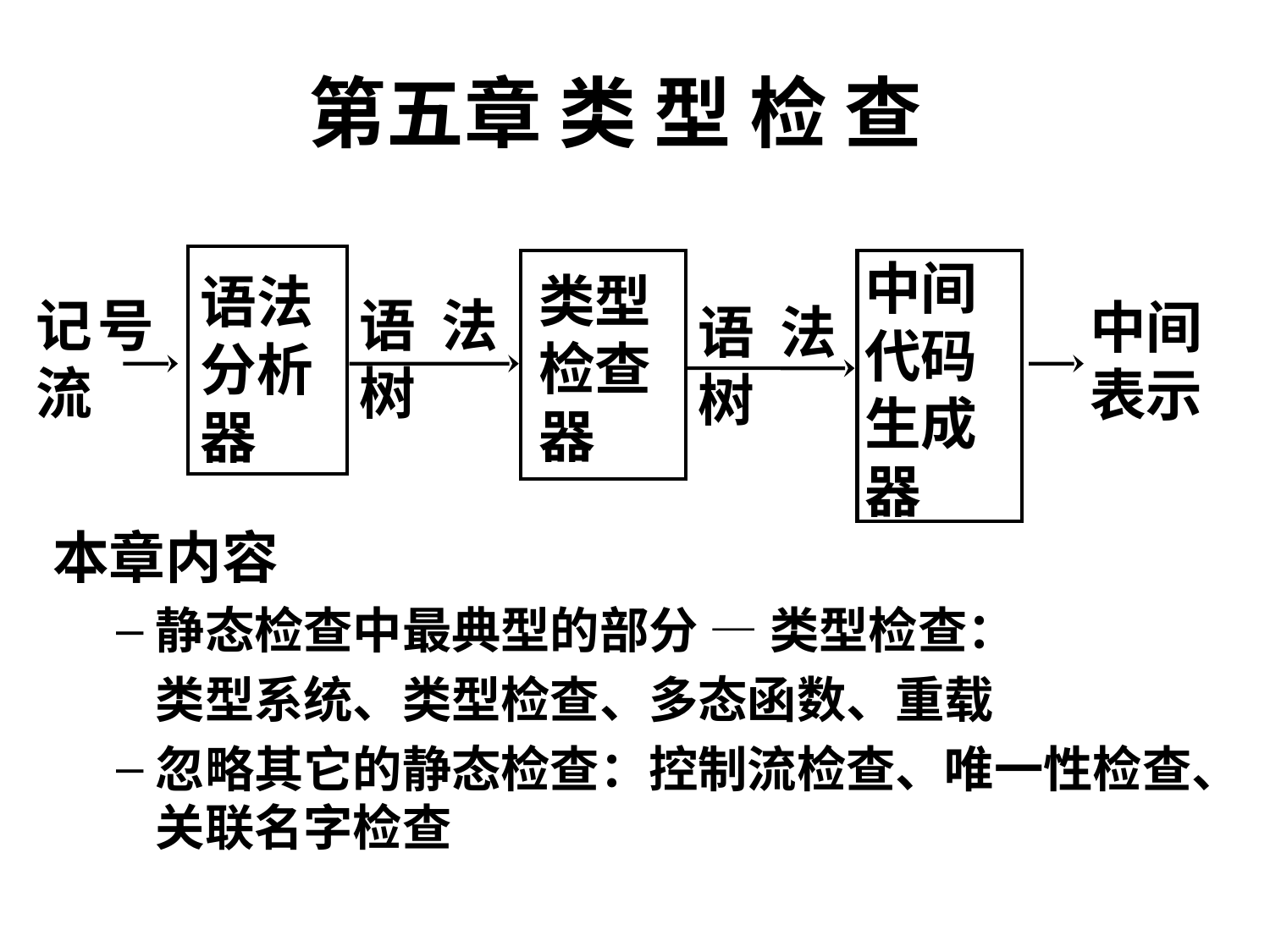

# 第五章 类 型 检 查

本章内容
静态检查中最典型的部分 — 类型检查：
	类型系统、类型检查、多态函数、重载
忽略其它的静态检查：控制流检查、唯一性检查、关联名字检查
语法
分析
器
类型
检查
器
中间
代码
生成
器
中间
表示
记号流
语法树
语法树